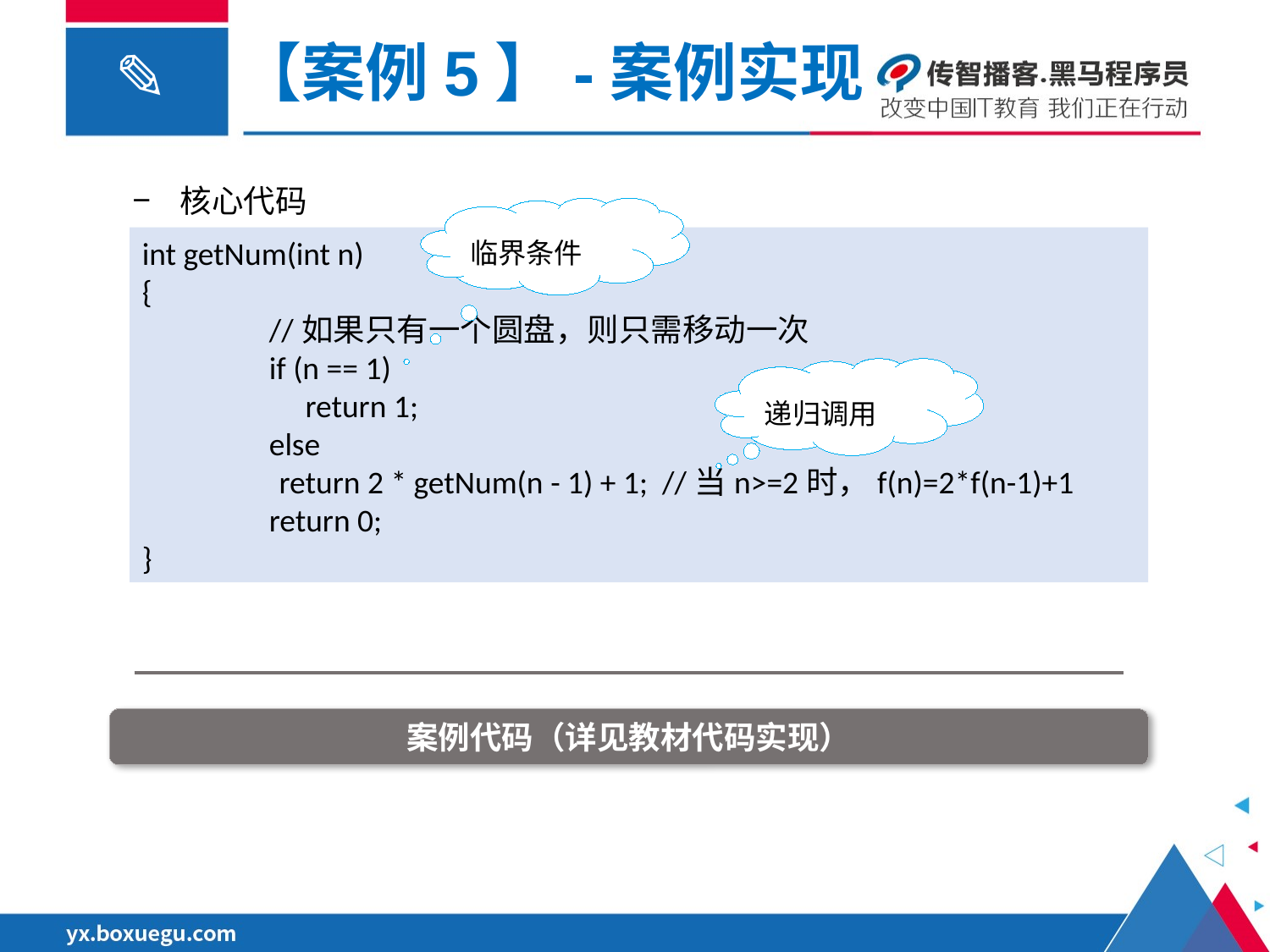

【案例5】-案例实现
核心代码
临界条件
int getNum(int n)
{
	//如果只有一个圆盘，则只需移动一次
	if (n == 1)
	     return 1;
	else
                   return 2 * getNum(n - 1) + 1;  //当n>=2时，f(n)=2*f(n-1)+1
	return 0;
}
递归调用
案例代码（详见教材代码实现）